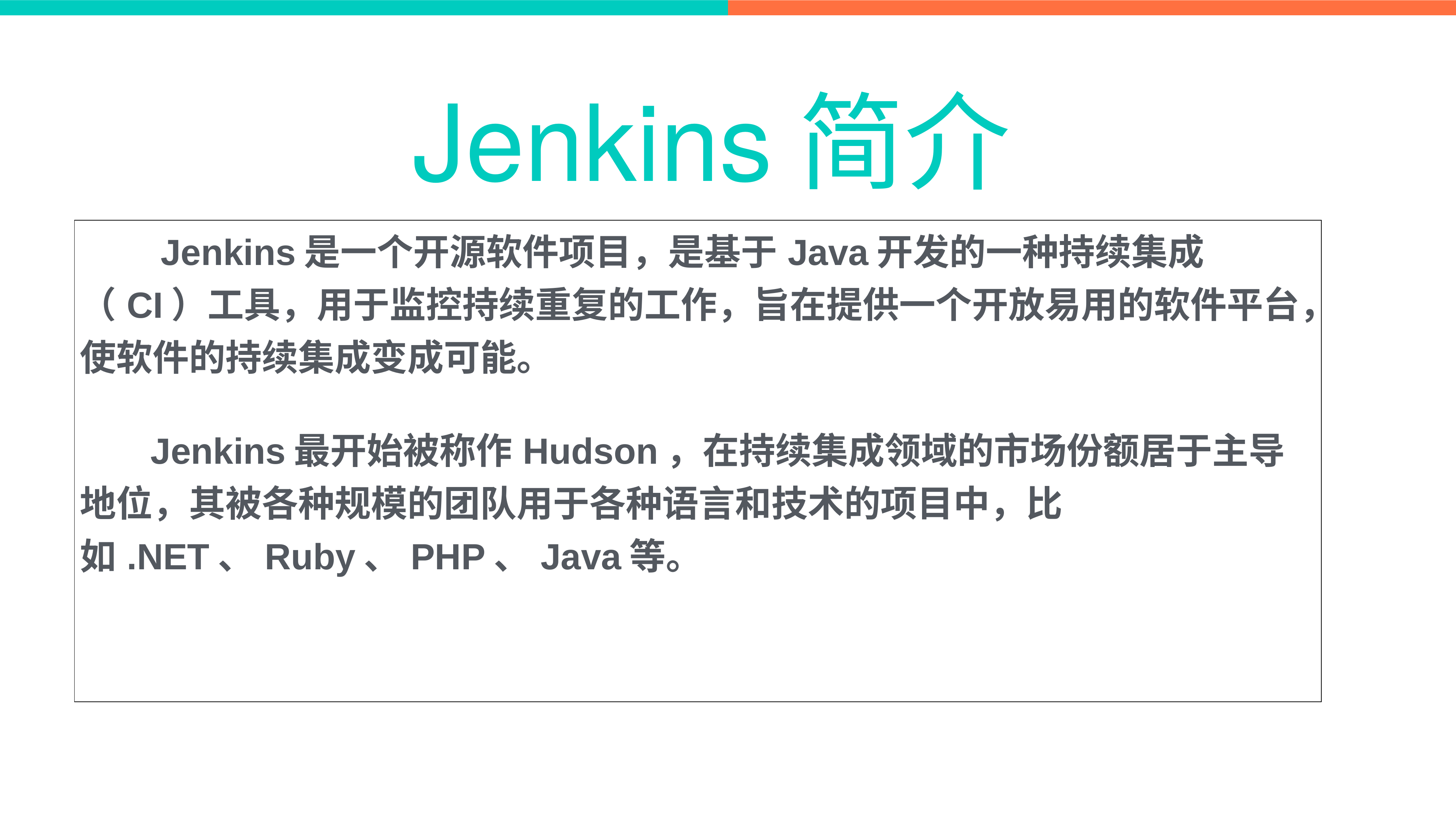

Jenkins简介
| Jenkins是一个开源软件项目，是基于Java开发的一种持续集成（CI）工具，用于监控持续重复的工作，旨在提供一个开放易用的软件平台，使软件的持续集成变成可能。 Jenkins最开始被称作Hudson，在持续集成领域的市场份额居于主导地位，其被各种规模的团队用于各种语言和技术的项目中，比如.NET、Ruby、PHP、Java等。 |
| --- |